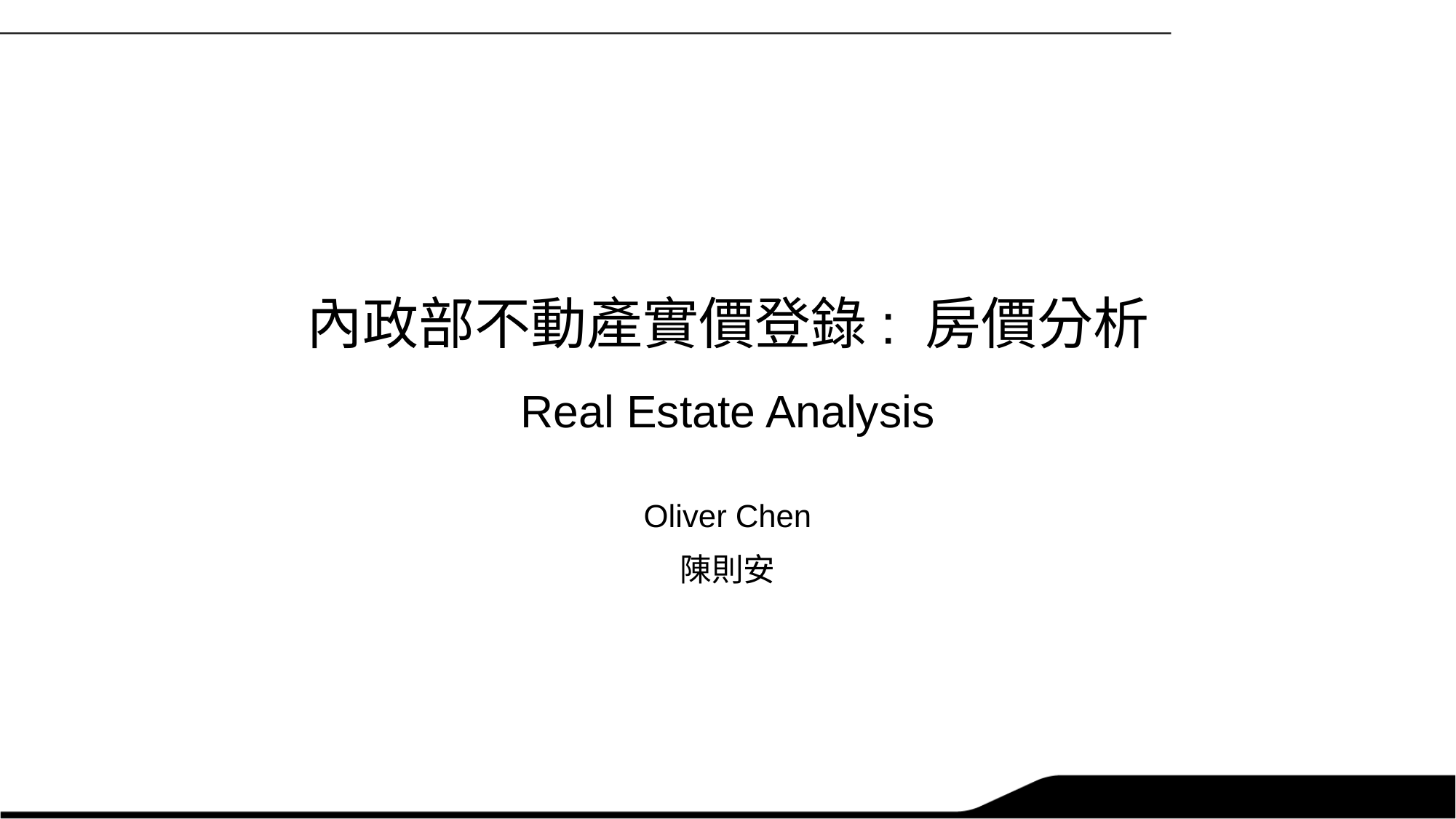

# 內政部不動產實價登錄: 房價分析 Real Estate Analysis

Oliver Chen
陳則安